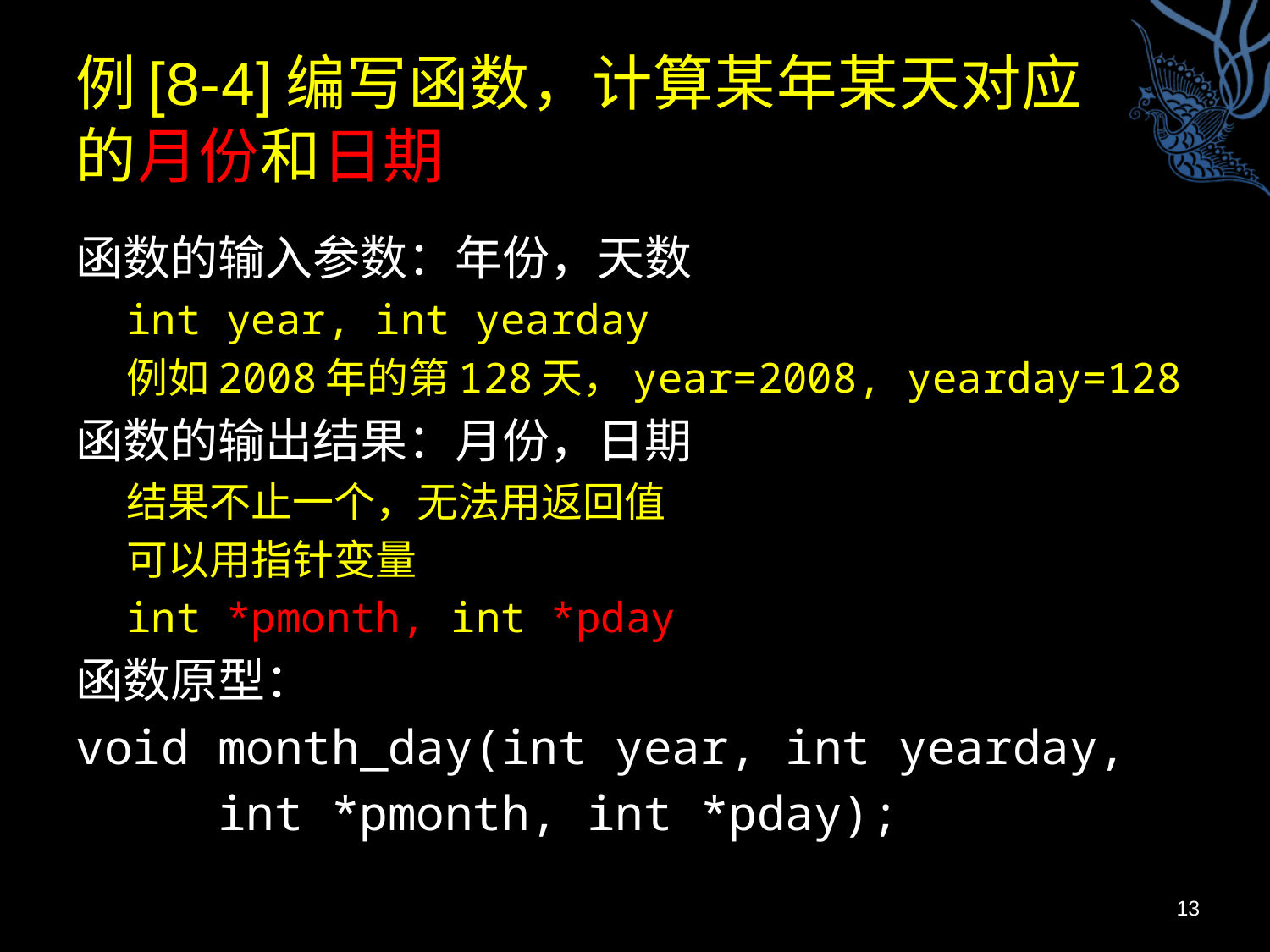

# 例[8-4]编写函数，计算某年某天对应的月份和日期
函数的输入参数：年份，天数
int year, int yearday
例如2008年的第128天，year=2008, yearday=128
函数的输出结果：月份，日期
结果不止一个，无法用返回值
可以用指针变量
int *pmonth, int *pday
函数原型：
void month_day(int year, int yearday,
     int *pmonth, int *pday);

13